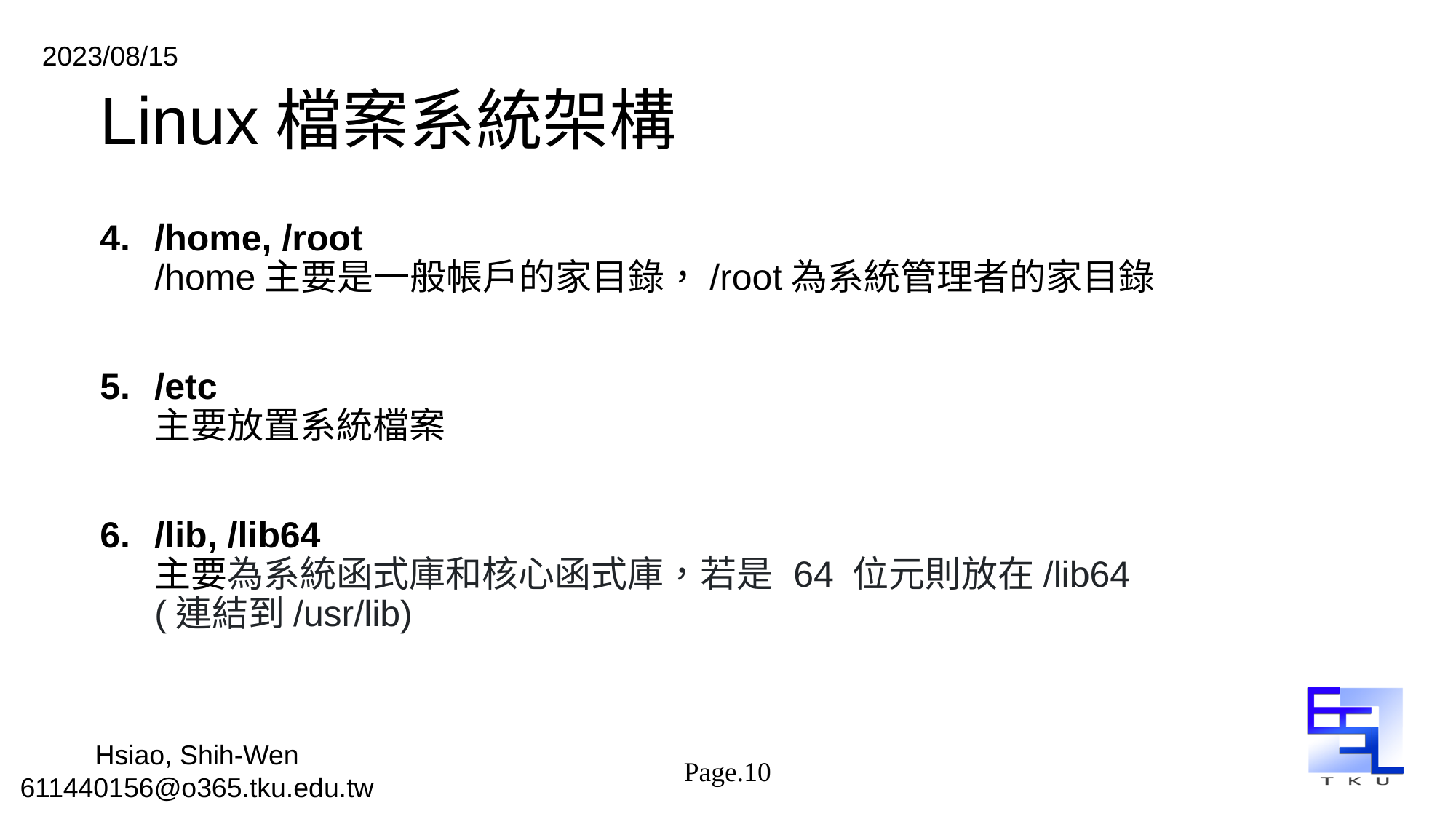

# Linux檔案系統架構
/home, /root
/home主要是一般帳戶的家目錄，/root為系統管理者的家目錄

/etc
主要放置系統檔案

/lib, /lib64
主要為系統函式庫和核心函式庫，若是 64 位元則放在/lib64
(連結到/usr/lib)